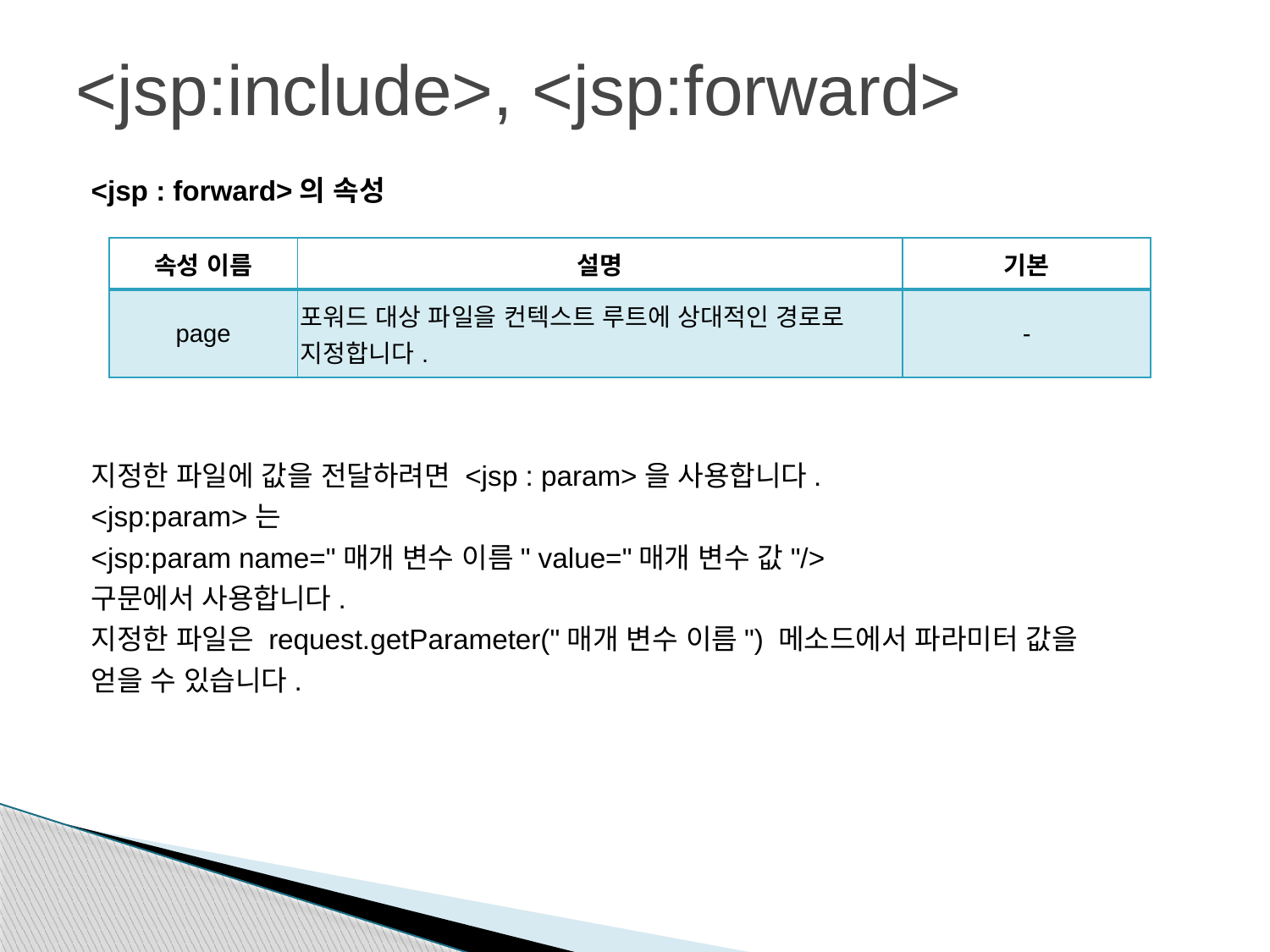

# <jsp:include>, <jsp:forward>
<jsp : forward>의 속성

지정한 파일에 값을 전달하려면 <jsp : param>을 사용합니다.
<jsp:param>는
<jsp:param name="매개 변수 이름" value="매개 변수 값"/>
구문에서 사용합니다.
지정한 파일은 request.getParameter("매개 변수 이름") 메소드에서 파라미터 값을
얻을 수 있습니다.

| 속성 이름 | 설명 | 기본 |
| --- | --- | --- |
| page | 포워드 대상 파일을 컨텍스트 루트에 상대적인 경로로 지정합니다. | - |